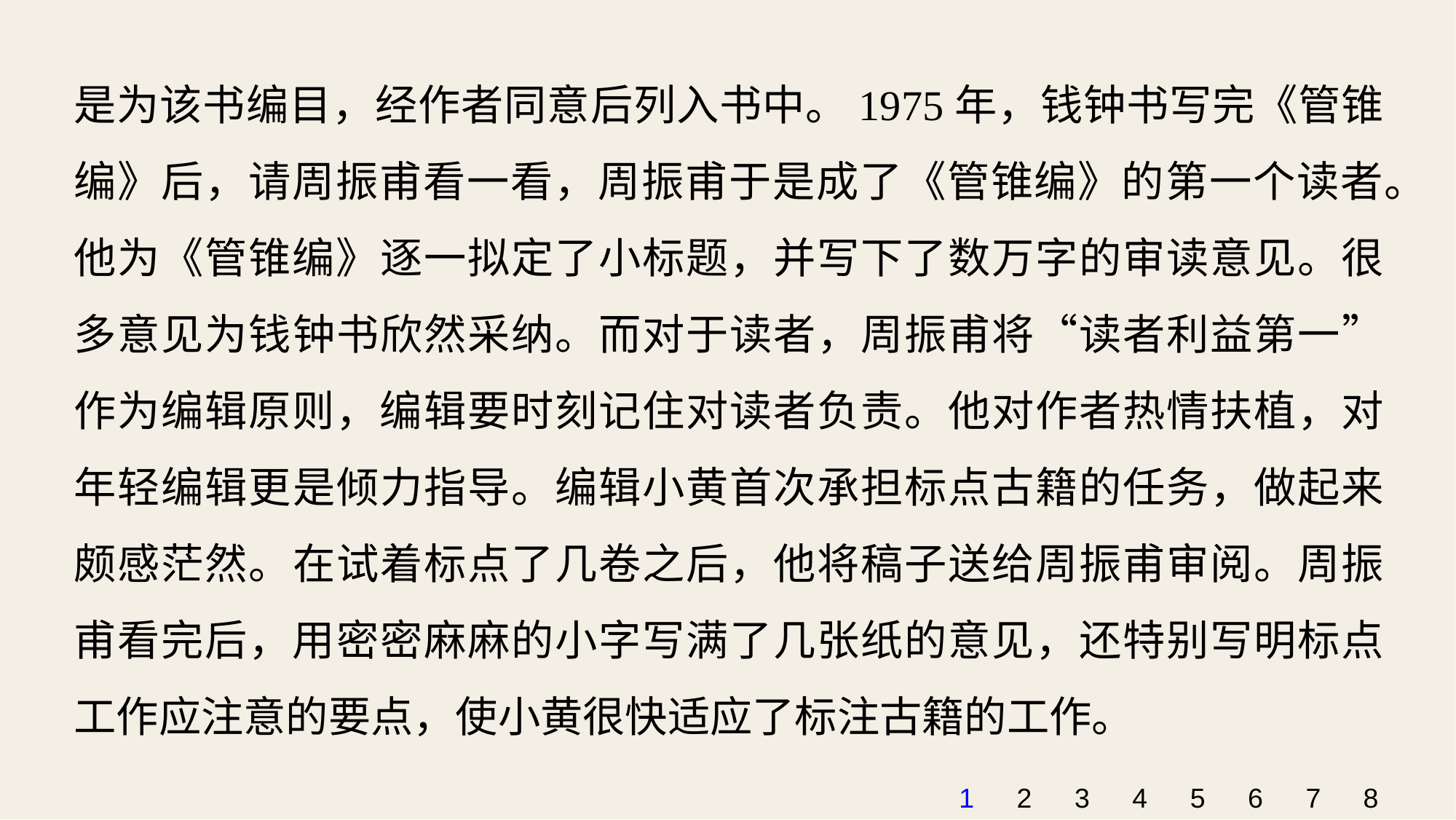

是为该书编目，经作者同意后列入书中。1975年，钱钟书写完《管锥编》后，请周振甫看一看，周振甫于是成了《管锥编》的第一个读者。他为《管锥编》逐一拟定了小标题，并写下了数万字的审读意见。很多意见为钱钟书欣然采纳。而对于读者，周振甫将“读者利益第一”作为编辑原则，编辑要时刻记住对读者负责。他对作者热情扶植，对年轻编辑更是倾力指导。编辑小黄首次承担标点古籍的任务，做起来颇感茫然。在试着标点了几卷之后，他将稿子送给周振甫审阅。周振甫看完后，用密密麻麻的小字写满了几张纸的意见，还特别写明标点工作应注意的要点，使小黄很快适应了标注古籍的工作。
1
2
3
4
5
6
7
8